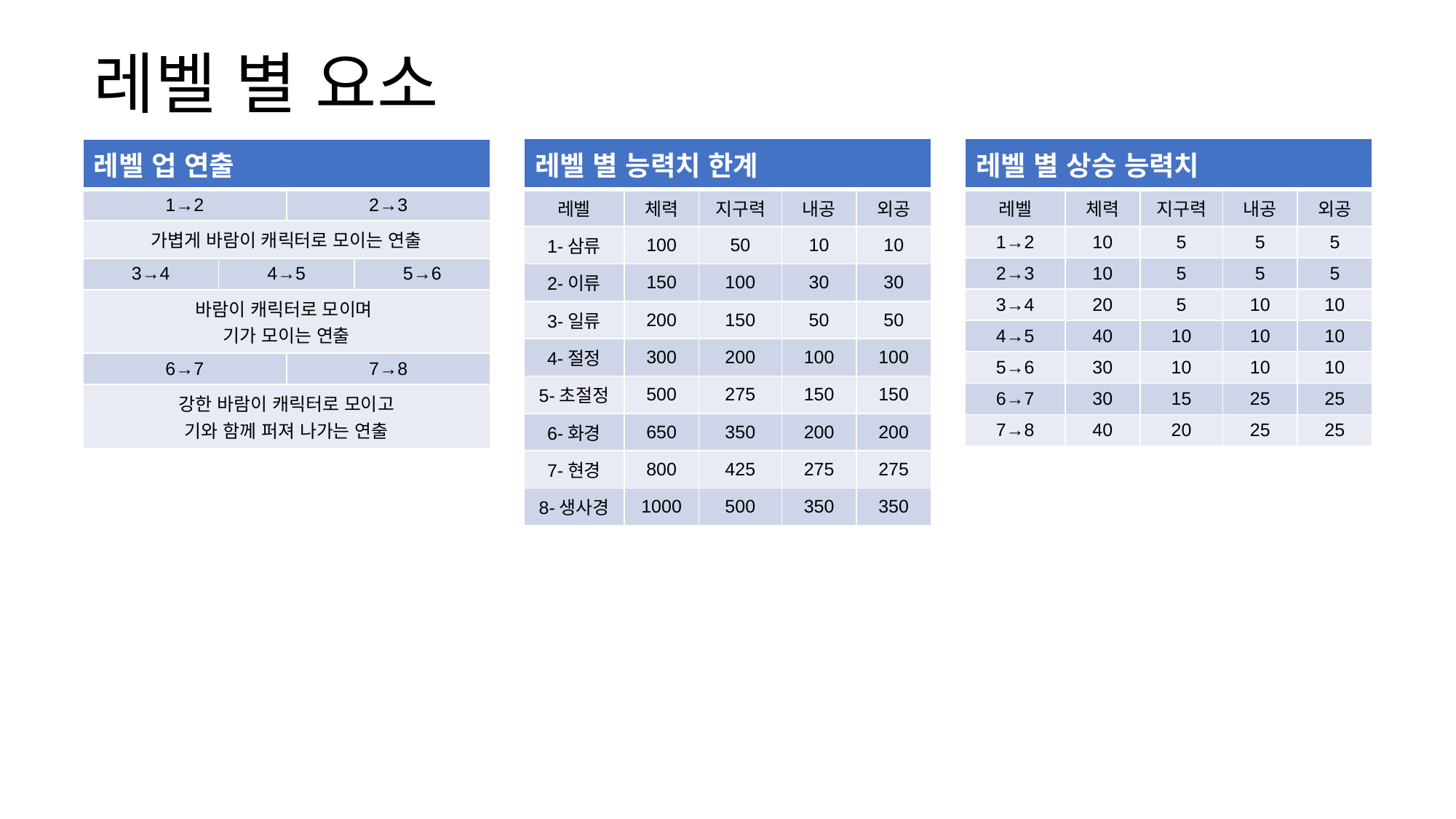

레벨 별 요소
| 레벨 별 능력치 한계 |  |  |  |  |
| --- | --- | --- | --- | --- |
| 레벨 | 체력 | 지구력 | 내공 | 외공 |
| 1-삼류 | 100 | 50 | 10 | 10 |
| 2-이류 | 150 | 100 | 30 | 30 |
| 3-일류 | 200 | 150 | 50 | 50 |
| 4-절정 | 300 | 200 | 100 | 100 |
| 5-초절정 | 500 | 275 | 150 | 150 |
| 6-화경 | 650 | 350 | 200 | 200 |
| 7-현경 | 800 | 425 | 275 | 275 |
| 8-생사경 | 1000 | 500 | 350 | 350 |
| 레벨 별 상승 능력치 |  |  |  |  |
| --- | --- | --- | --- | --- |
| 레벨 | 체력 | 지구력 | 내공 | 외공 |
| 1→2 | 10 | 5 | 5 | 5 |
| 2→3 | 10 | 5 | 5 | 5 |
| 3→4 | 20 | 5 | 10 | 10 |
| 4→5 | 40 | 10 | 10 | 10 |
| 5→6 | 30 | 10 | 10 | 10 |
| 6→7 | 30 | 15 | 25 | 25 |
| 7→8 | 40 | 20 | 25 | 25 |
| 레벨 업 연출 |  |  |  |
| --- | --- | --- | --- |
| 1→2 |  | 2→3 |  |
| 가볍게 바람이 캐릭터로 모이는 연출 |  |  |  |
| 3→4 | 4→5 |  | 5→6 |
| 바람이 캐릭터로 모이며 기가 모이는 연출 |  |  |  |
| 6→7 |  | 7→8 |  |
| 강한 바람이 캐릭터로 모이고 기와 함께 퍼져 나가는 연출 |  |  |  |